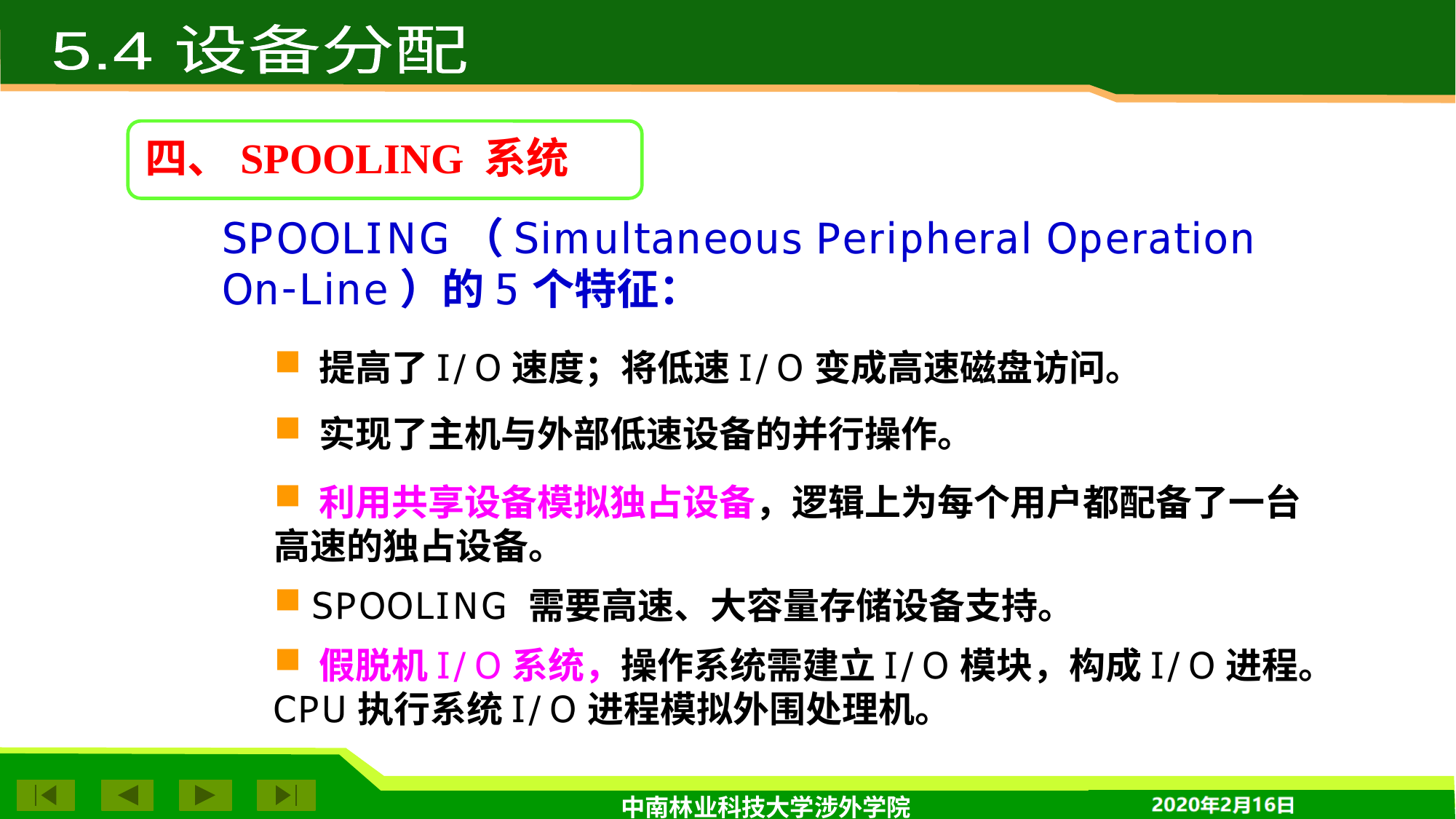

5.4 设备分配

四、SPOOLING 系统
SPOOLING（Simultaneous Peripheral Operation On-Line）的5个特征：

 提高了I/O速度；将低速I/O变成高速磁盘访问。
 实现了主机与外部低速设备的并行操作。
 利用共享设备模拟独占设备，逻辑上为每个用户都配备了一台高速的独占设备。
 SPOOLING 需要高速、大容量存储设备支持。
 假脱机I/O系统，操作系统需建立I/O模块，构成I/O进程。CPU执行系统I/O进程模拟外围处理机。